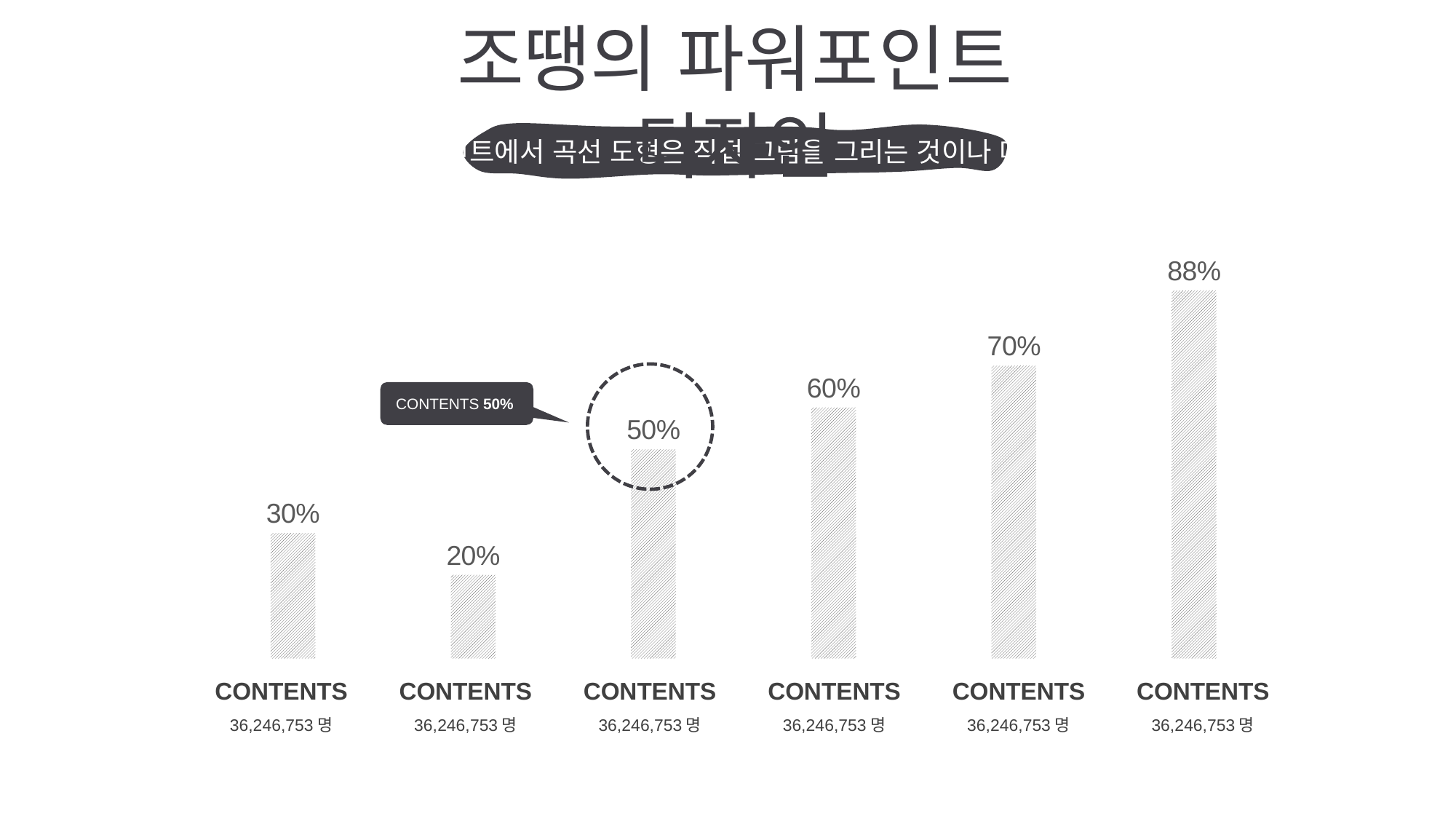

조땡의 파워포인트 디자인
파워포인트에서 곡선 도형은 직접 그림을 그리는 것이나 마찬가지

### Chart

| Category | 계열 1 |
|---|---|
| 1 | 0.3 |
| 2 | 0.2 |
| 3 | 0.5 |
| 4 | 0.6 |
| 5 | 0.7 |
| 6 | 0.88 |
CONTENTS 50%
CONTENTS
36,246,753명
CONTENTS
36,246,753명
CONTENTS
36,246,753명
CONTENTS
36,246,753명
CONTENTS
36,246,753명
CONTENTS
36,246,753명